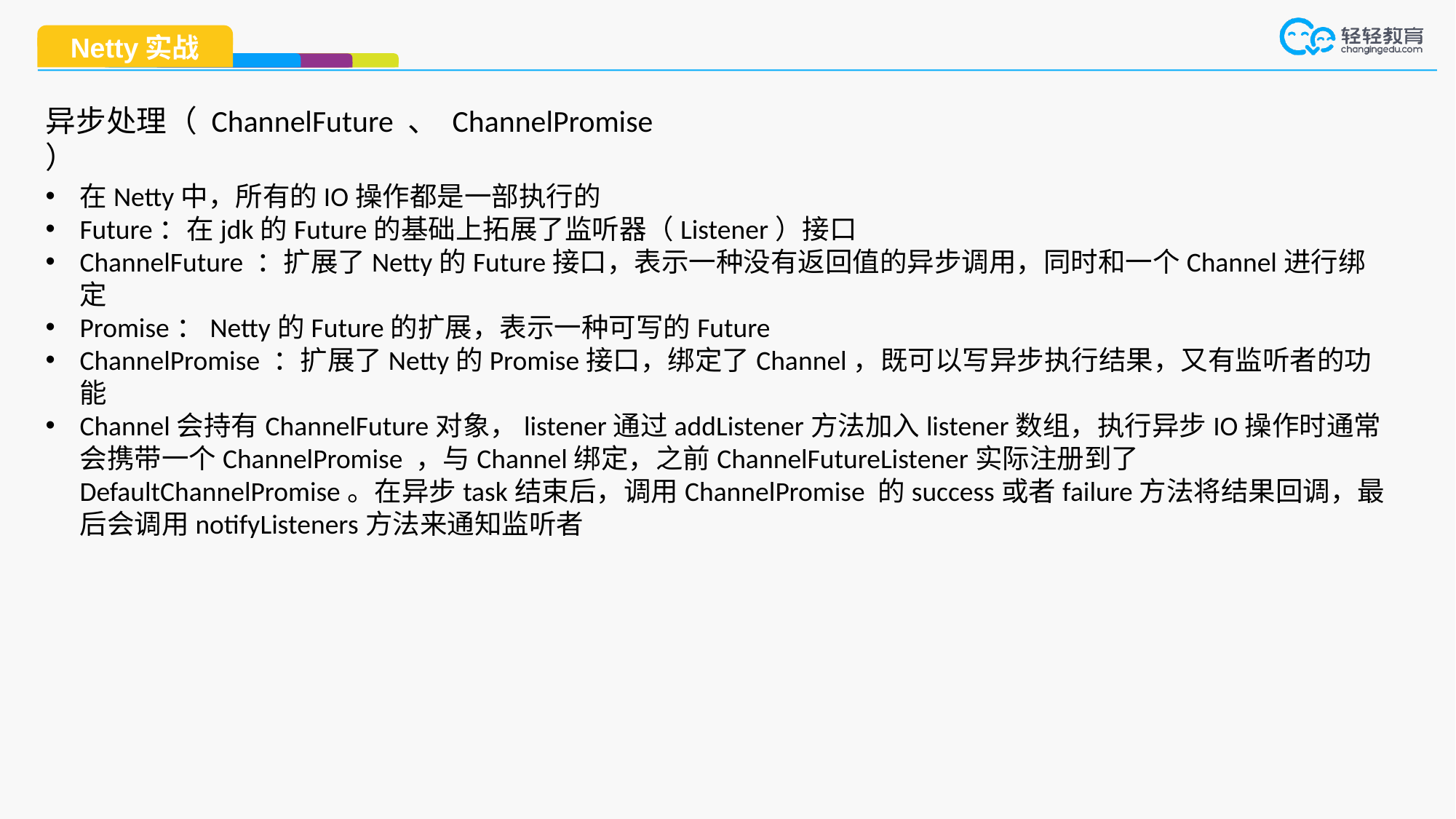

Netty实战
异步处理（ ChannelFuture 、 ChannelPromise ）
在Netty中，所有的IO操作都是一部执行的
Future：在jdk的Future的基础上拓展了监听器（Listener）接口
ChannelFuture ：扩展了Netty的Future接口，表示一种没有返回值的异步调用，同时和一个Channel进行绑定
Promise：Netty的Future的扩展，表示一种可写的Future
ChannelPromise ：扩展了Netty的Promise接口，绑定了Channel，既可以写异步执行结果，又有监听者的功能
Channel会持有ChannelFuture对象，listener通过addListener方法加入listener数组，执行异步IO操作时通常会携带一个ChannelPromise ，与Channel绑定，之前ChannelFutureListener实际注册到了DefaultChannelPromise。在异步task结束后，调用ChannelPromise 的success或者failure方法将结果回调，最后会调用notifyListeners方法来通知监听者